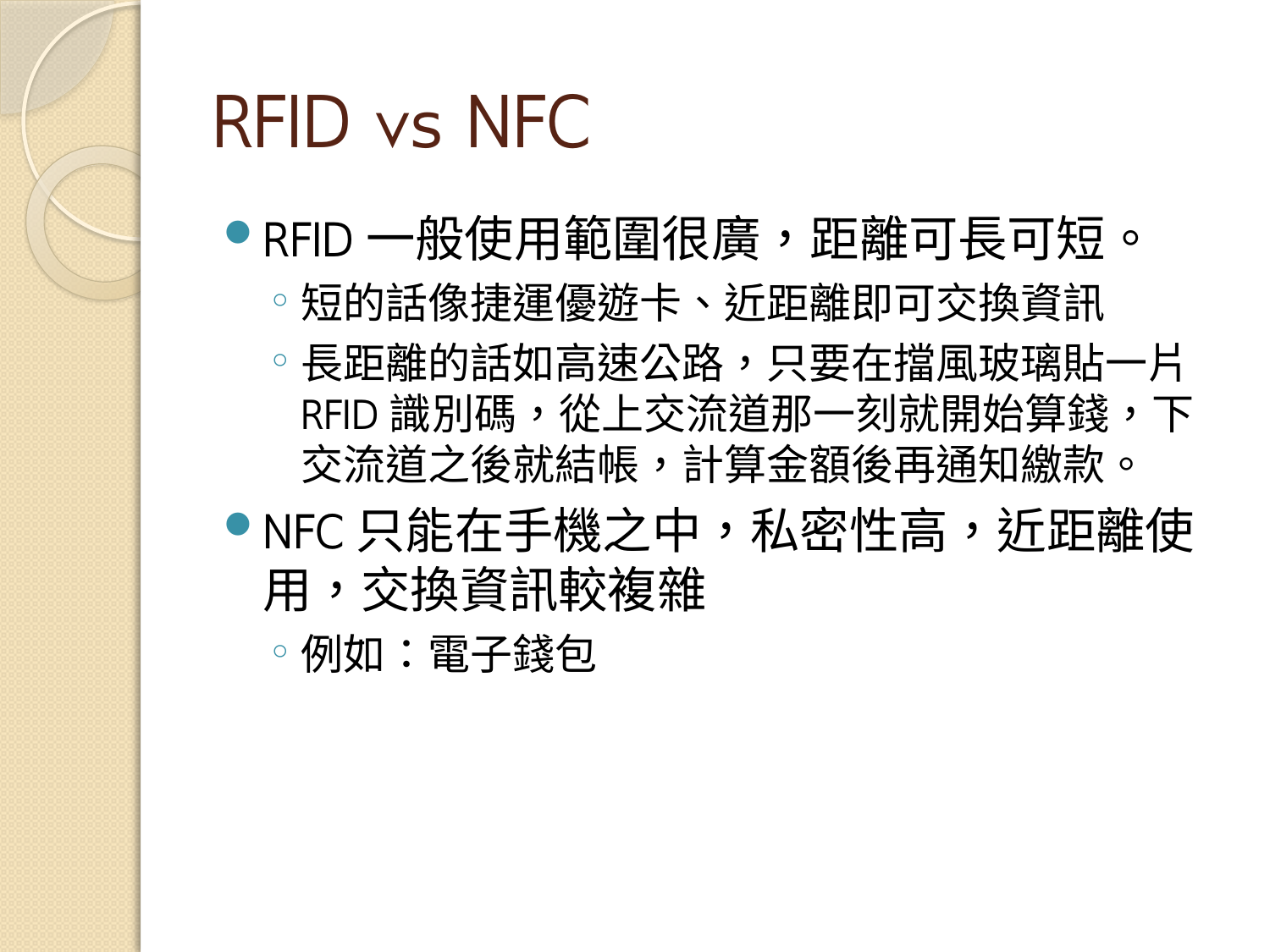

# RFID vs NFC
RFID一般使用範圍很廣，距離可長可短。
短的話像捷運優遊卡、近距離即可交換資訊
長距離的話如高速公路，只要在擋風玻璃貼一片RFID識別碼，從上交流道那一刻就開始算錢，下交流道之後就結帳，計算金額後再通知繳款。
NFC只能在手機之中，私密性高，近距離使用，交換資訊較複雜
例如：電子錢包